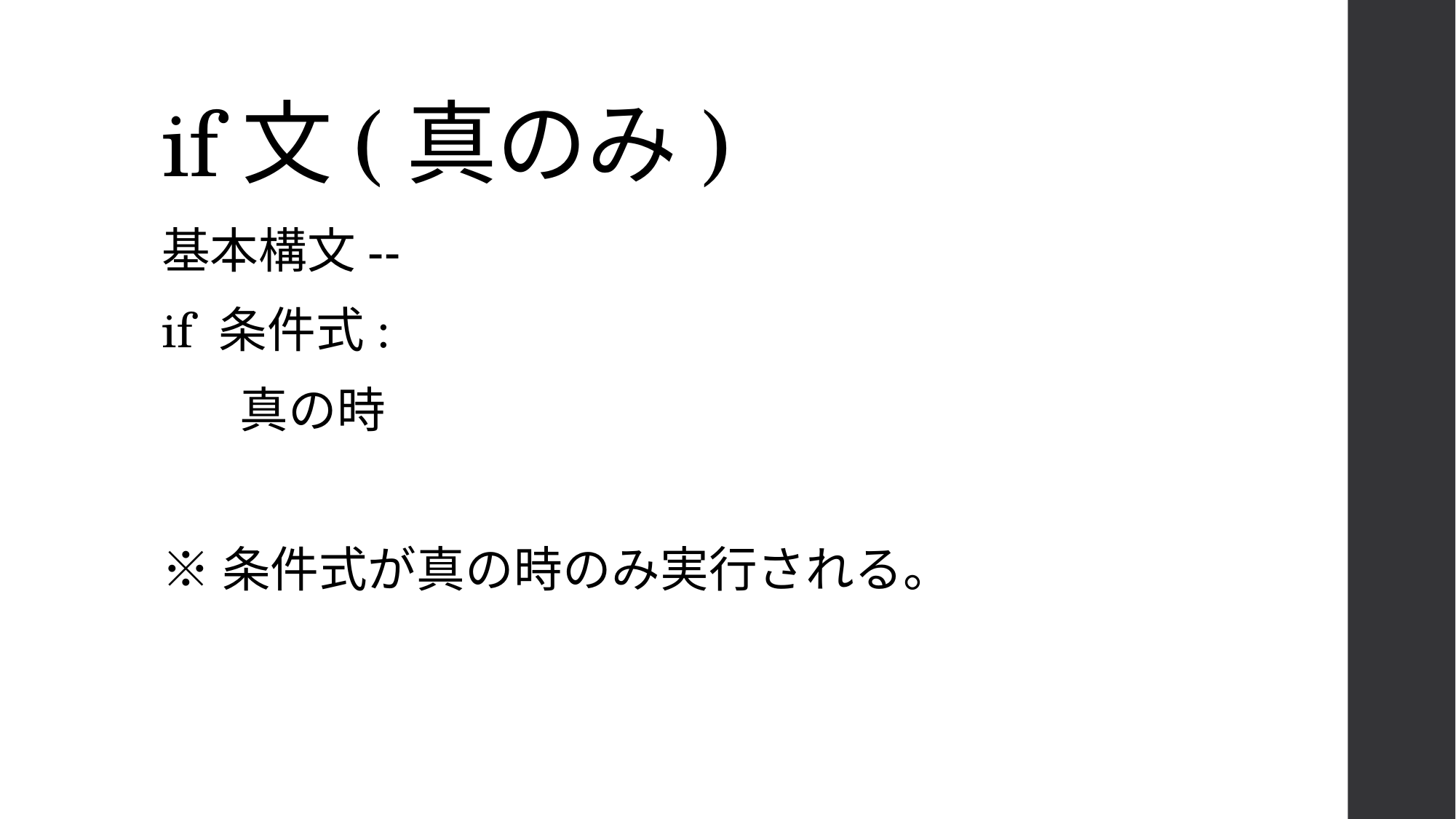

# if文(真のみ)
基本構文--
if 条件式:
      真の時

※条件式が真の時のみ実行される。